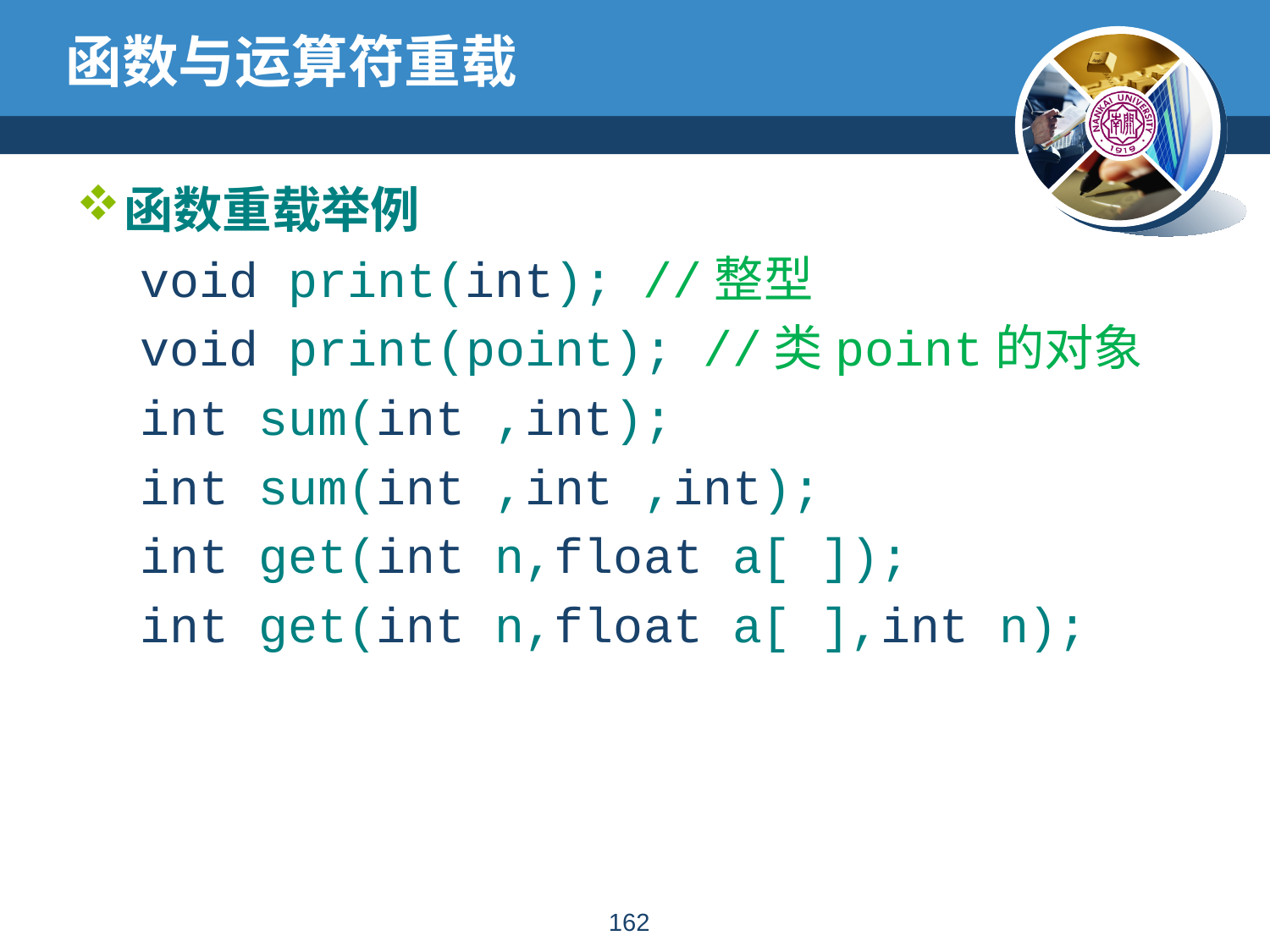

# 函数与运算符重载
函数重载举例
void print(int); //整型
void print(point); //类point的对象
int sum(int ,int);
int sum(int ,int ,int);
int get(int n,float a[ ]);
int get(int n,float a[ ],int n);
162